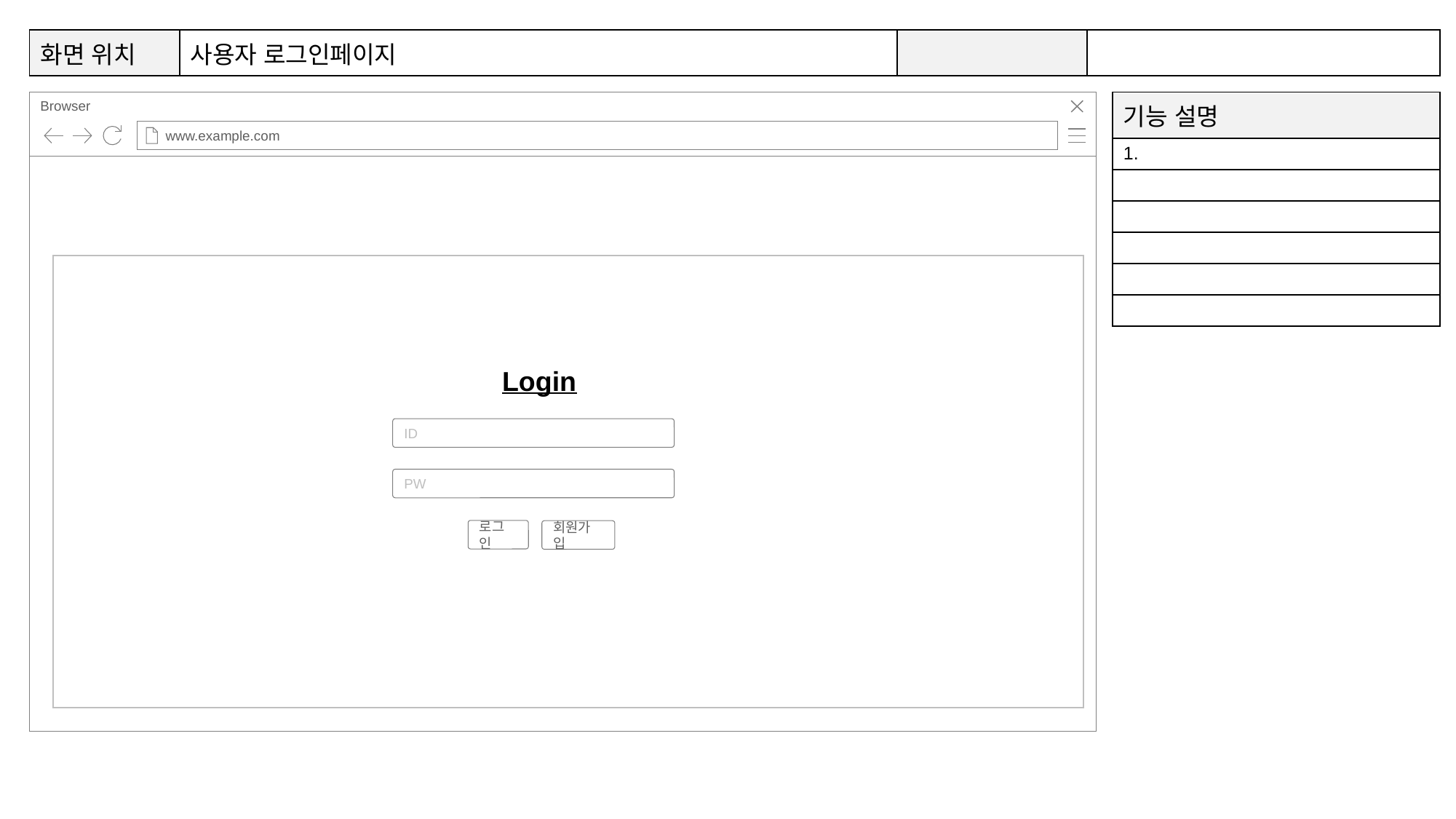

| 화면 위치 | 사용자 로그인페이지 |  |  |
| --- | --- | --- | --- |
3
4
5
1
2
8
9
6
7
| 기능 설명 |
| --- |
| 1. |
|  |
|  |
|  |
|  |
|  |

Login
ID
PW
로그인
회원가입